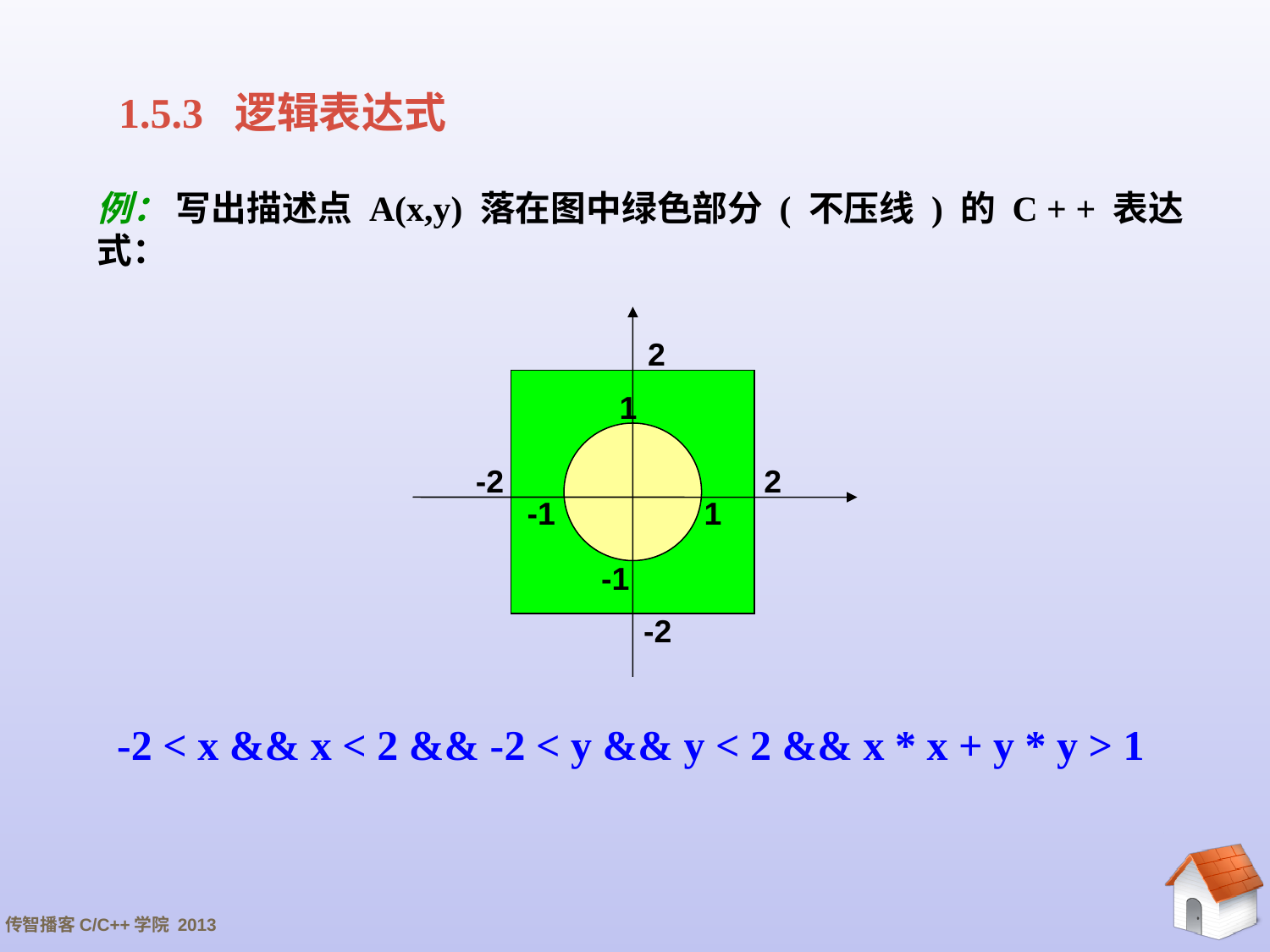

# 1.5.3  逻辑表达式
例： 写出描述点 A(x,y) 落在图中绿色部分 ( 不压线 ) 的 C + + 表达式：

 2

1

 -2
 2
 -1
1

 -1
 -2
-2 < x && x < 2 && -2 < y && y < 2 && x * x + y * y > 1